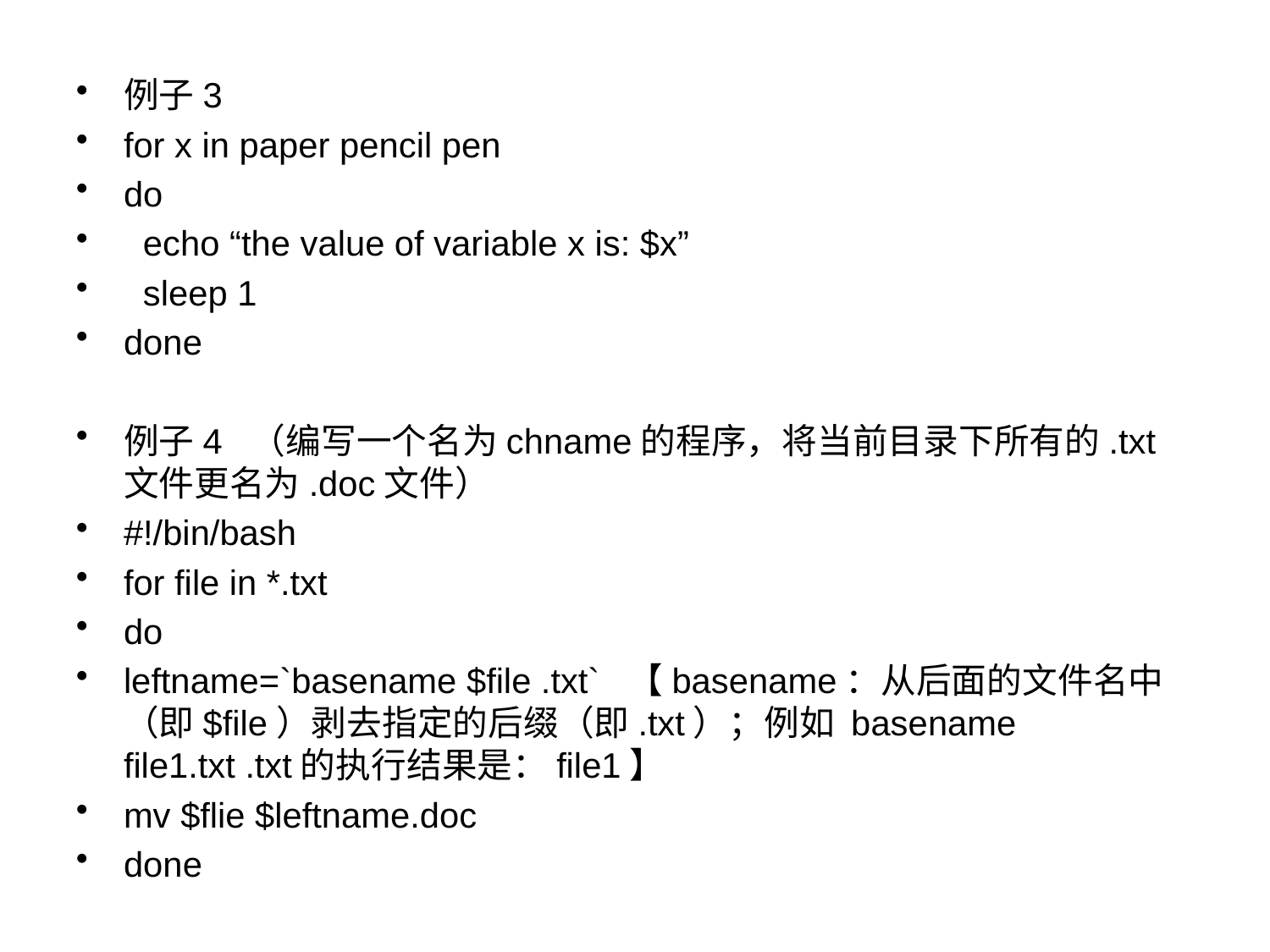

例子3
for x in paper pencil pen
do
  echo “the value of variable x is: $x”
  sleep 1
done

例子4  （编写一个名为chname的程序，将当前目录下所有的.txt文件更名为.doc文件）
#!/bin/bash
for file in *.txt
do
leftname=`basename $file .txt`  【basename：从后面的文件名中（即$file）剥去指定的后缀（即.txt）；例如 basename file1.txt .txt的执行结果是：file1】
mv $flie $leftname.doc
done